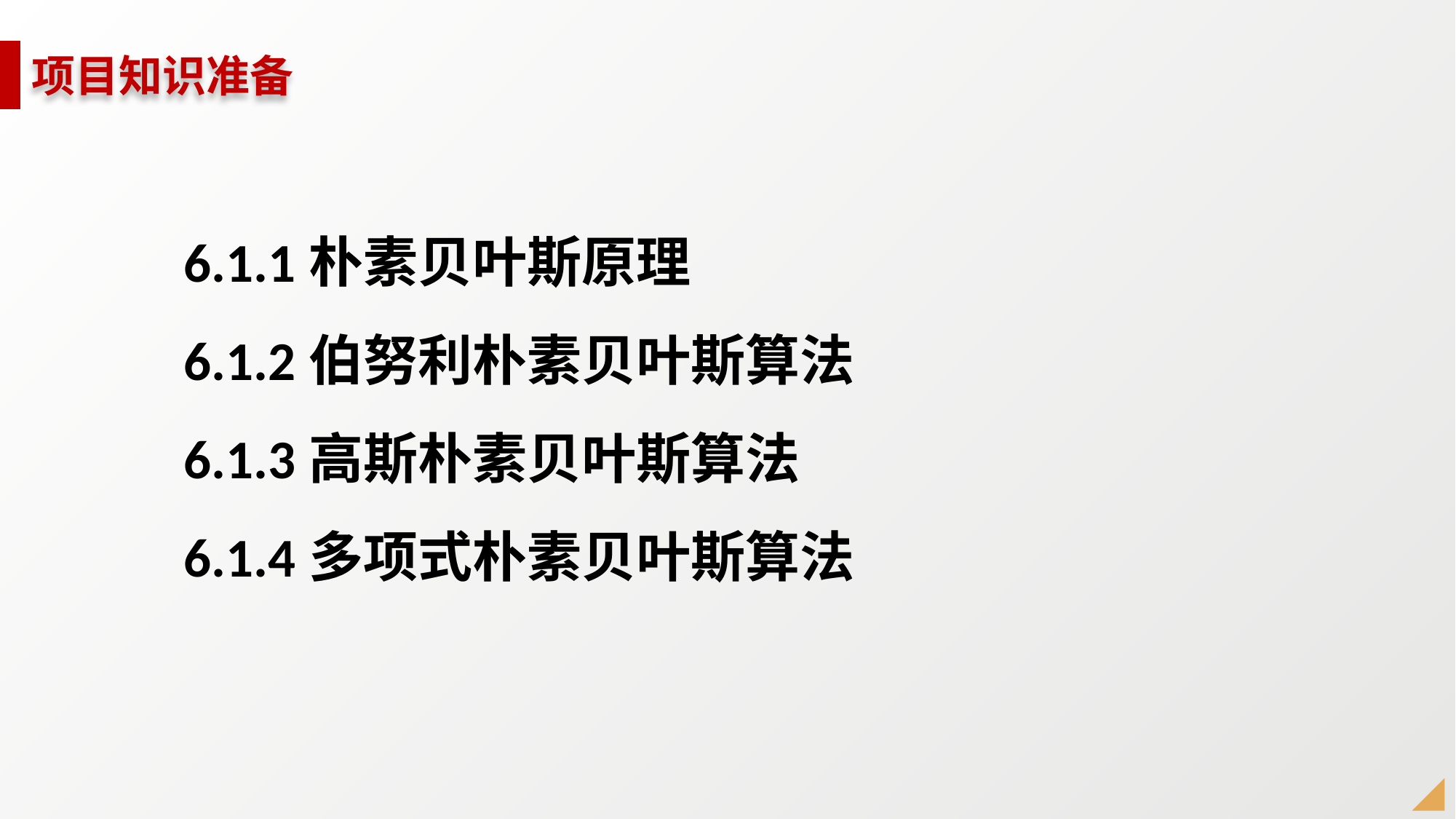

# 项目知识准备
6.1.1朴素贝叶斯原理
6.1.2伯努利朴素贝叶斯算法
6.1.3高斯朴素贝叶斯算法
6.1.4多项式朴素贝叶斯算法